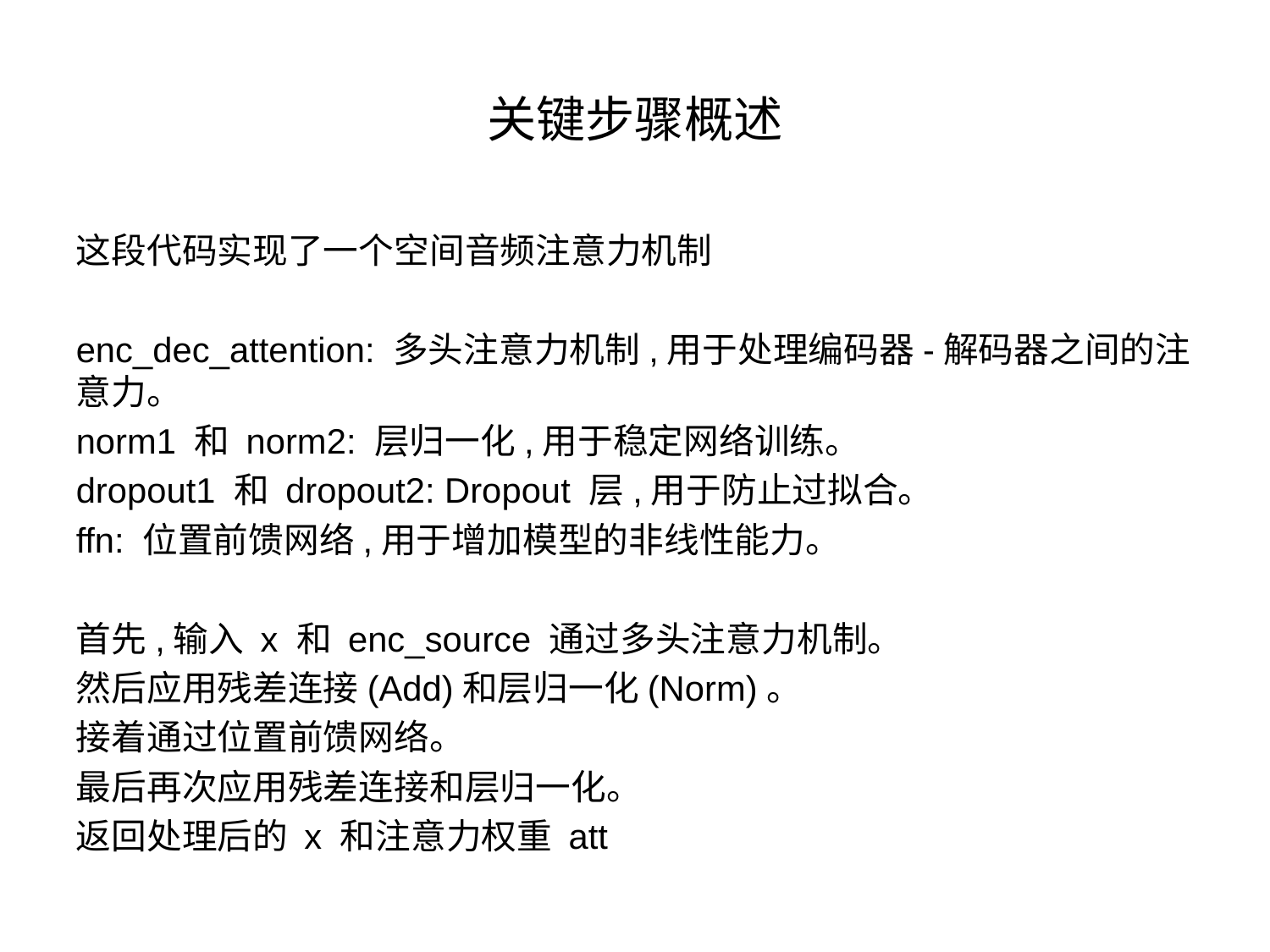

# 关键步骤概述
这段代码实现了一个空间音频注意力机制

enc_dec_attention: 多头注意力机制,用于处理编码器-解码器之间的注意力。
norm1 和 norm2: 层归一化,用于稳定网络训练。
dropout1 和 dropout2: Dropout 层,用于防止过拟合。
ffn: 位置前馈网络,用于增加模型的非线性能力。

首先,输入 x 和 enc_source 通过多头注意力机制。
然后应用残差连接(Add)和层归一化(Norm)。
接着通过位置前馈网络。
最后再次应用残差连接和层归一化。
返回处理后的 x 和注意力权重 att